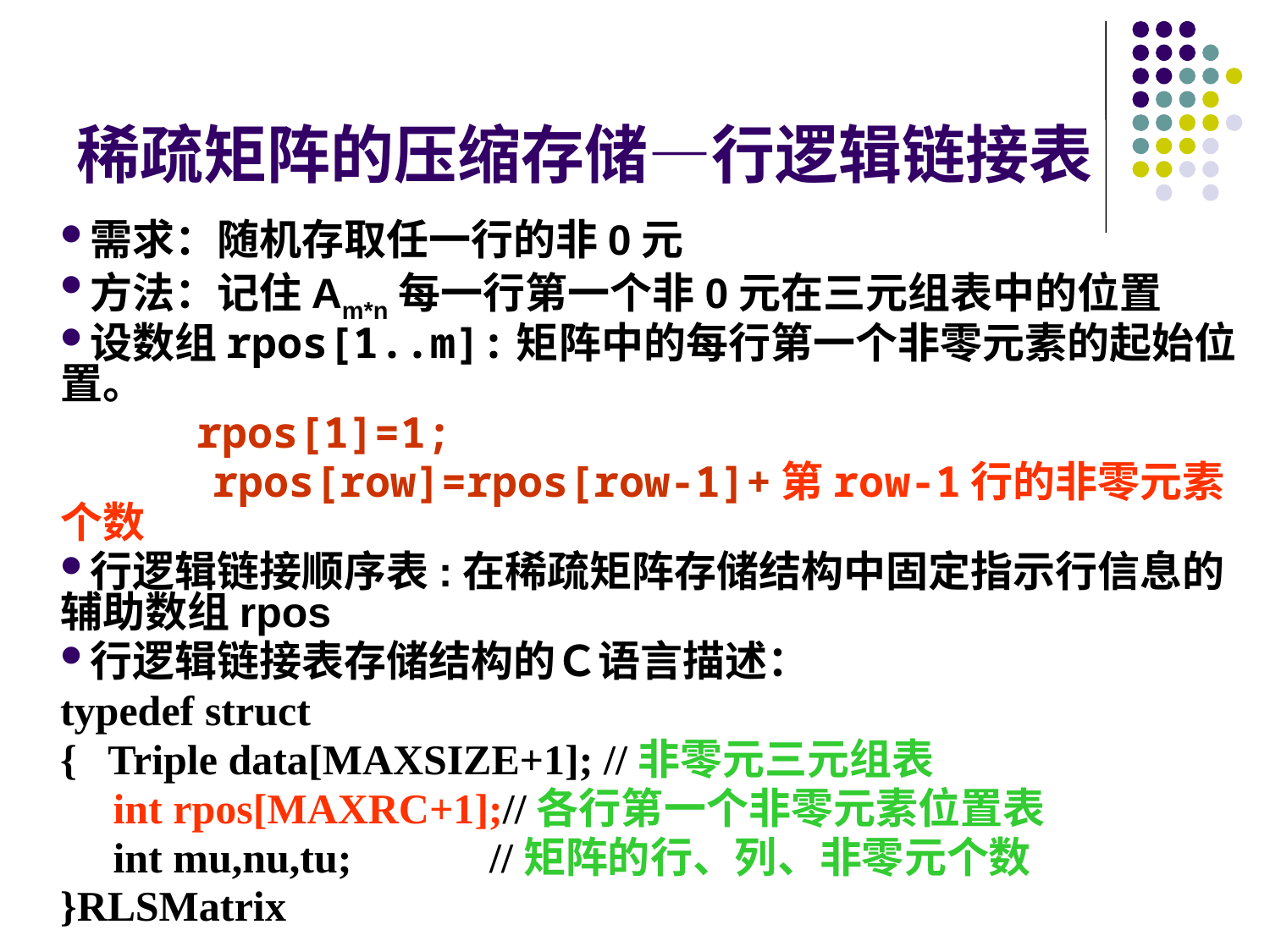

# 稀疏矩阵的压缩存储—行逻辑链接表
需求：随机存取任一行的非0元
方法：记住Am*n每一行第一个非0元在三元组表中的位置
设数组rpos[1..m]:矩阵中的每行第一个非零元素的起始位置。
　　　rpos[1]=1;
      rpos[row]=rpos[row-1]+第row-1行的非零元素个数
行逻辑链接顺序表:在稀疏矩阵存储结构中固定指示行信息的辅助数组rpos
行逻辑链接表存储结构的Ｃ语言描述：
typedef struct
{   Triple data[MAXSIZE+1]; //非零元三元组表
     int rpos[MAXRC+1];//各行第一个非零元素位置表
     int mu,nu,tu;             //矩阵的行、列、非零元个数
}RLSMatrix